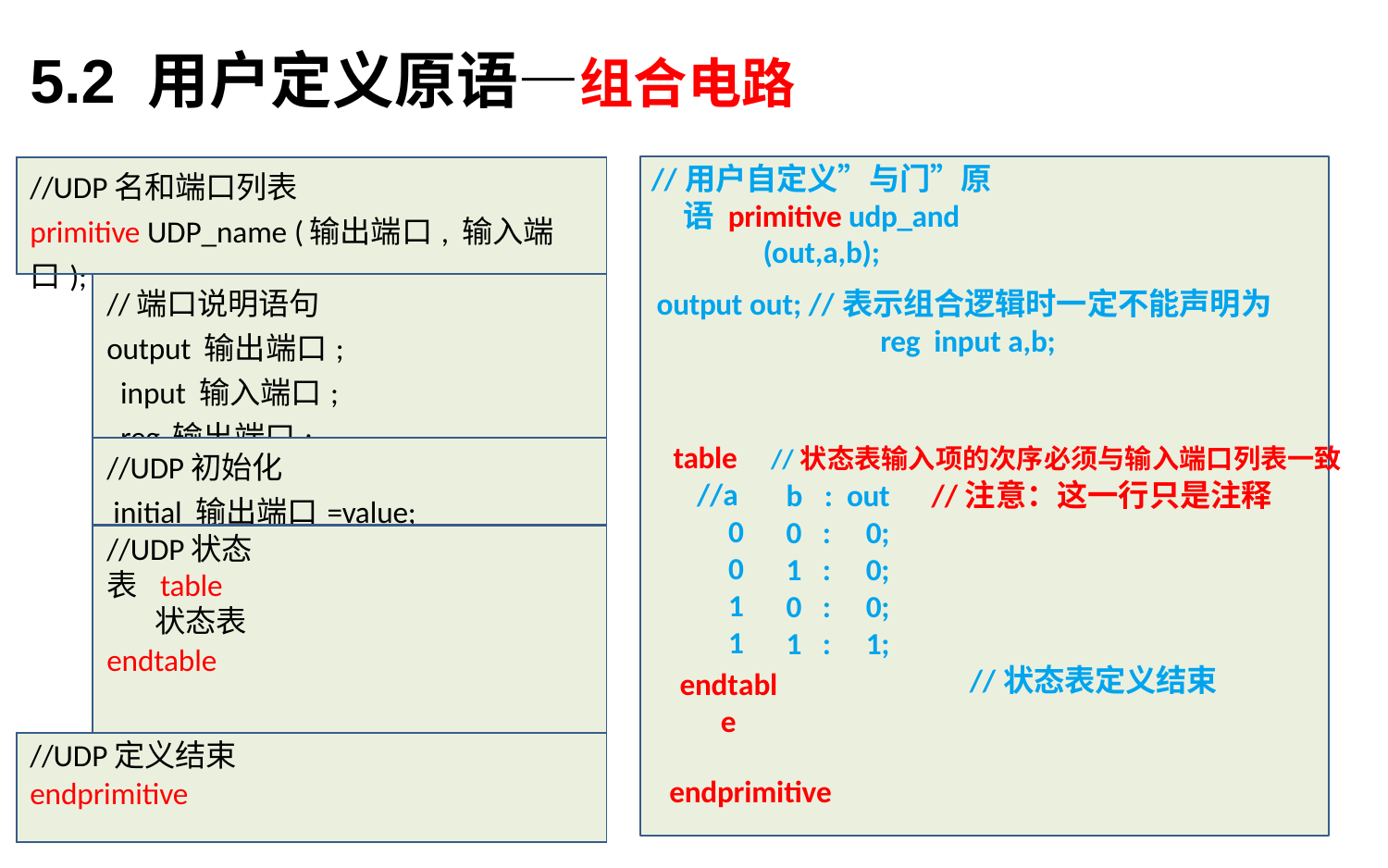

5.2 用户定义原语—组合电路

//用户自定义”与门”原语 primitive udp_and (out,a,b);
output out; //表示组合逻辑时一定不能声明为reg  input a,b;
table	//状态表输入项的次序必须与输入端口列表一致
//a
0
0
1
1
b	:  out	//注意：这一行只是注释
0	:	0;
1	:	0;
0	:	0;
1	:	1;
//状态表定义结束
endtable
endprimitive
| //UDP名和端口列表 primitive UDP\_name (输出端口, 输入端口); |  |
| --- | --- |
|  | //端口说明语句 output 输出端口; input 输入端口; reg 输出端口; |
|  | //UDP初始化 initial 输出端口=value; |
|  | //UDP状态表 table 状态表 endtable |
| //UDP定义结束 endprimitive |  |